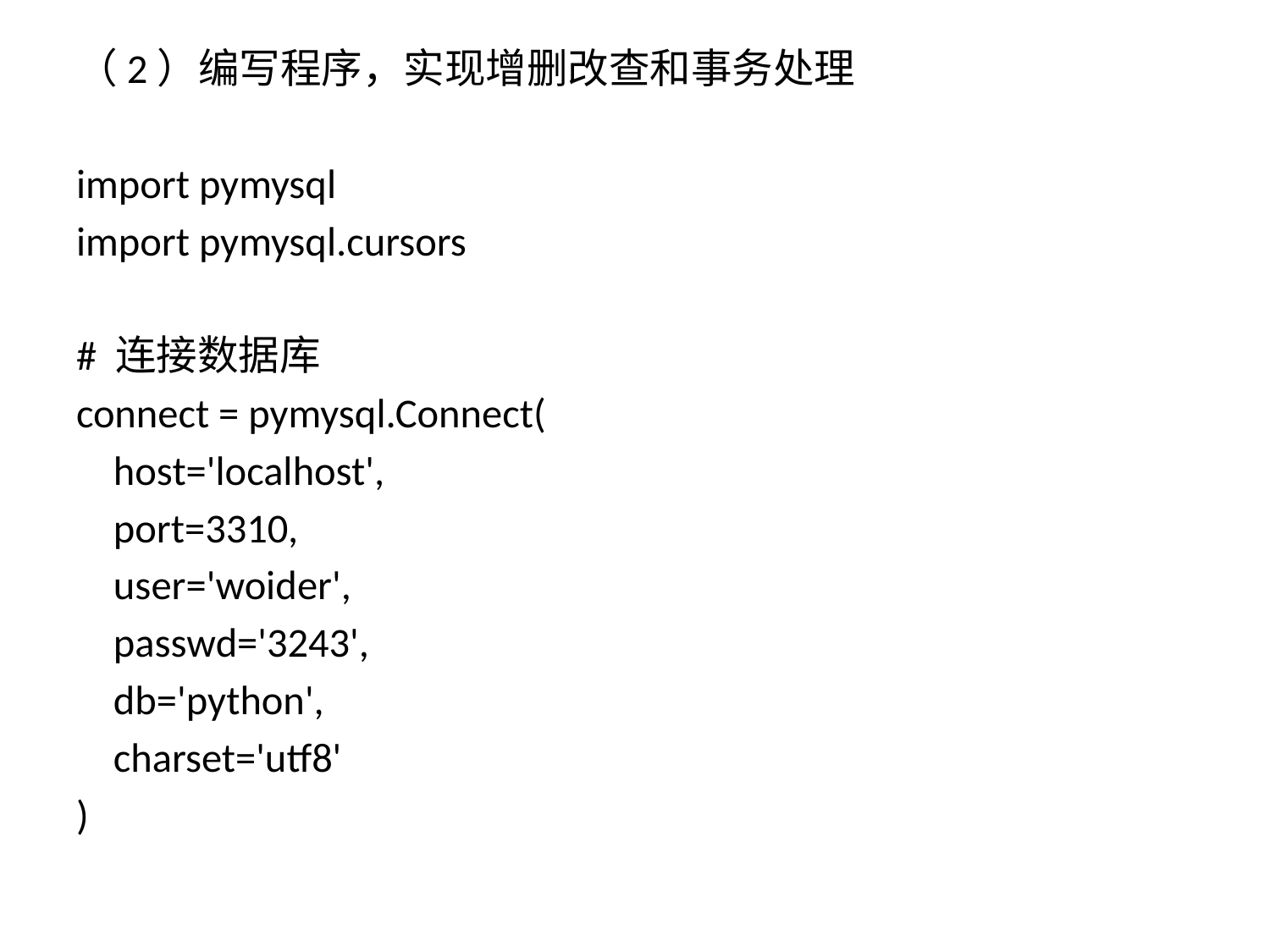

（2）编写程序，实现增删改查和事务处理

import pymysql
import pymysql.cursors

# 连接数据库
connect = pymysql.Connect(
    host='localhost',
    port=3310,
    user='woider',
    passwd='3243',
    db='python',
    charset='utf8'
)